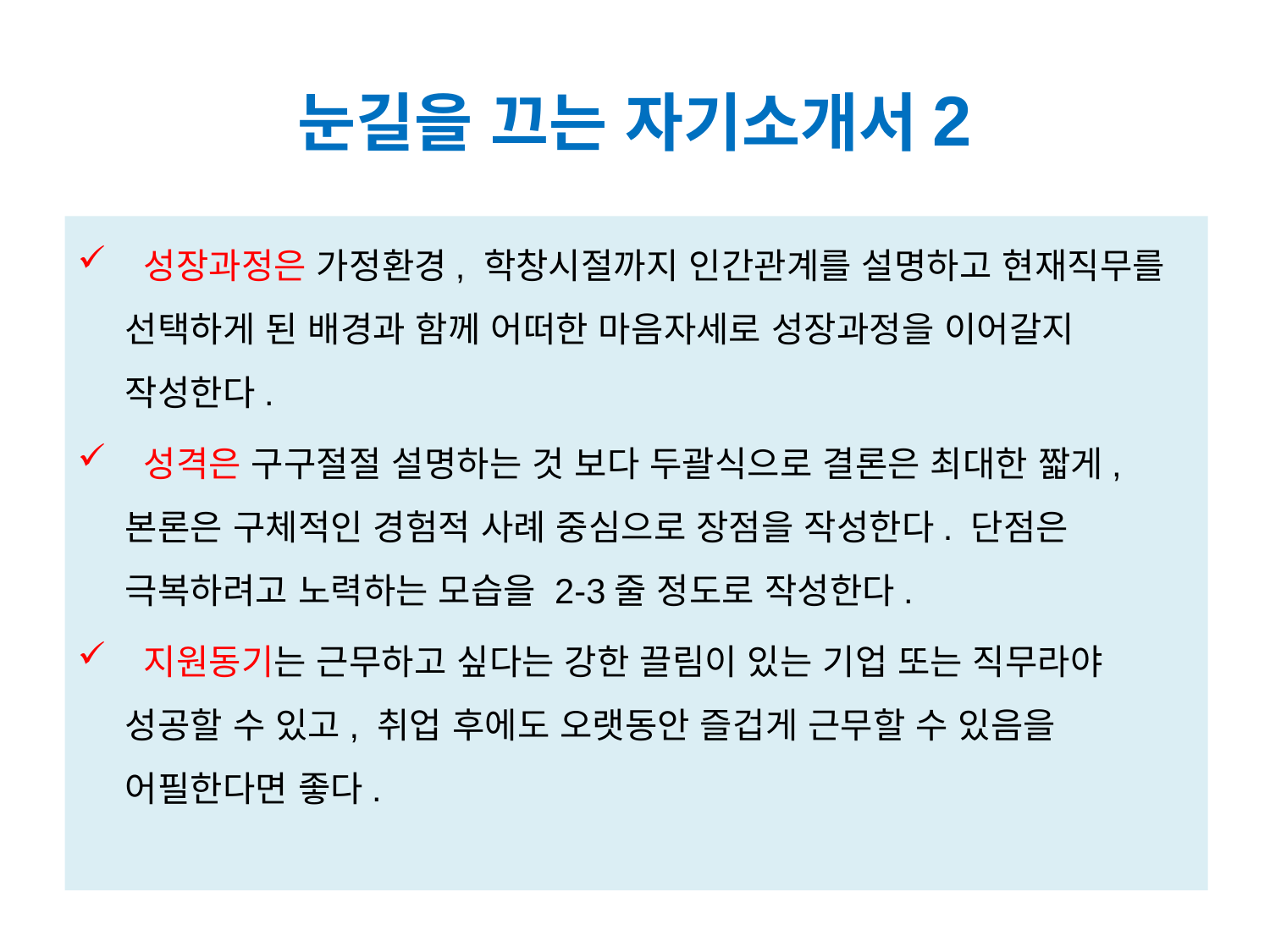

# 눈길을 끄는 자기소개서2
 성장과정은 가정환경, 학창시절까지 인간관계를 설명하고 현재직무를 선택하게 된 배경과 함께 어떠한 마음자세로 성장과정을 이어갈지 작성한다.
 성격은 구구절절 설명하는 것 보다 두괄식으로 결론은 최대한 짧게, 본론은 구체적인 경험적 사례 중심으로 장점을 작성한다. 단점은 극복하려고 노력하는 모습을 2-3줄 정도로 작성한다.
 지원동기는 근무하고 싶다는 강한 끌림이 있는 기업 또는 직무라야 성공할 수 있고, 취업 후에도 오랫동안 즐겁게 근무할 수 있음을 어필한다면 좋다.